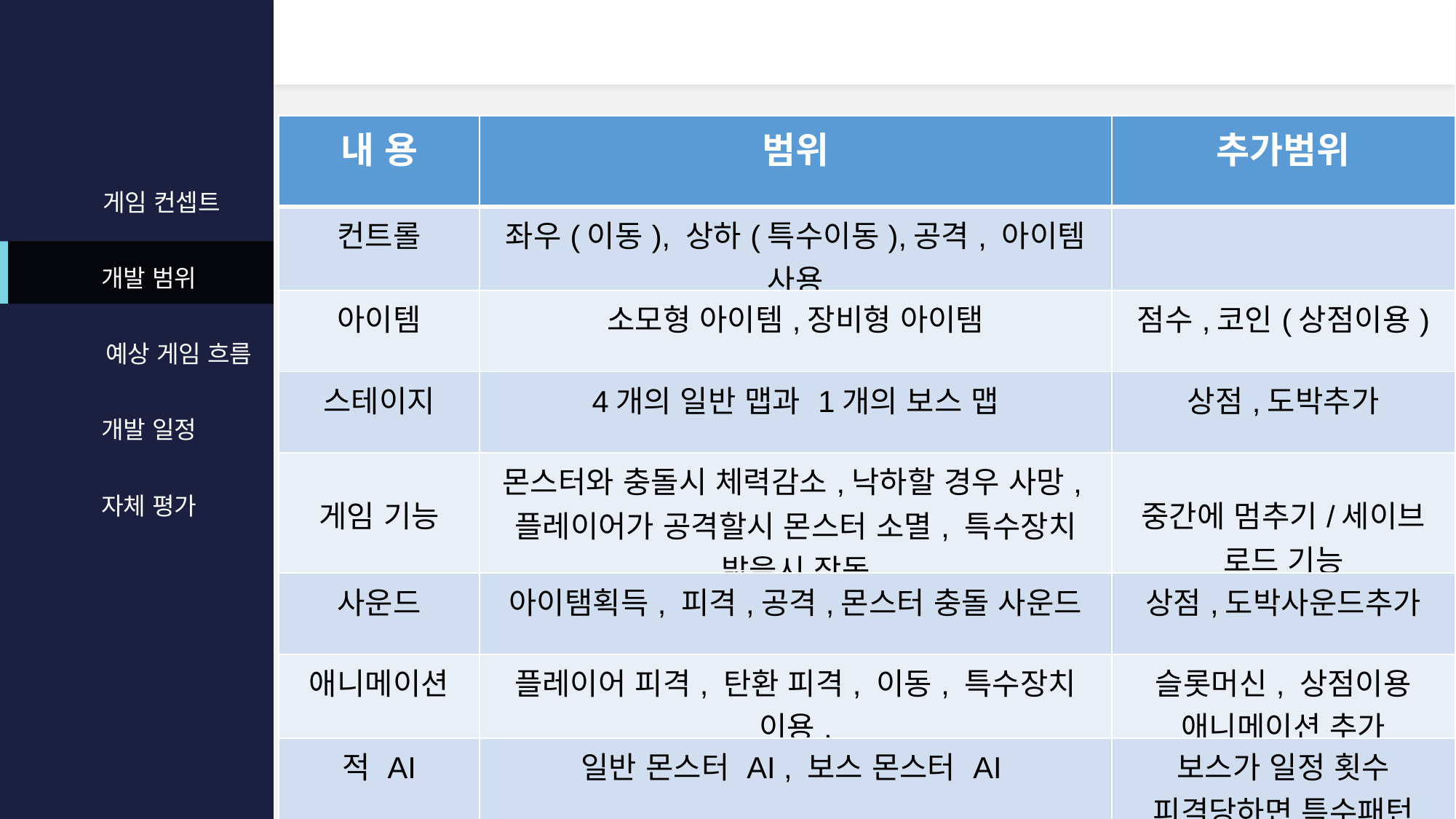

| 내 용 | 범위 | 추가범위 |
| --- | --- | --- |
| 컨트롤 | 좌우(이동), 상하(특수이동),공격, 아이템 사용 |  |
| 아이템 | 소모형 아이템,장비형 아이탬 | 점수,코인(상점이용) |
| 스테이지 | 4개의 일반 맵과 1개의 보스 맵 | 상점,도박추가 |
| 게임 기능 | 몬스터와 충돌시 체력감소,낙하할 경우 사망,플레이어가 공격할시 몬스터 소멸, 특수장치 밟을시 작동 | 중간에 멈추기/세이브 로드 기능 |
| 사운드 | 아이탬획득, 피격,공격,몬스터 충돌 사운드 | 상점,도박사운드추가 |
| 애니메이션 | 플레이어 피격, 탄환 피격, 이동, 특수장치 이용, | 슬롯머신, 상점이용 애니메이션 추가 |
| 적 AI | 일반 몬스터 AI , 보스 몬스터 AI | 보스가 일정 횟수 피격당하면 특수패턴 |